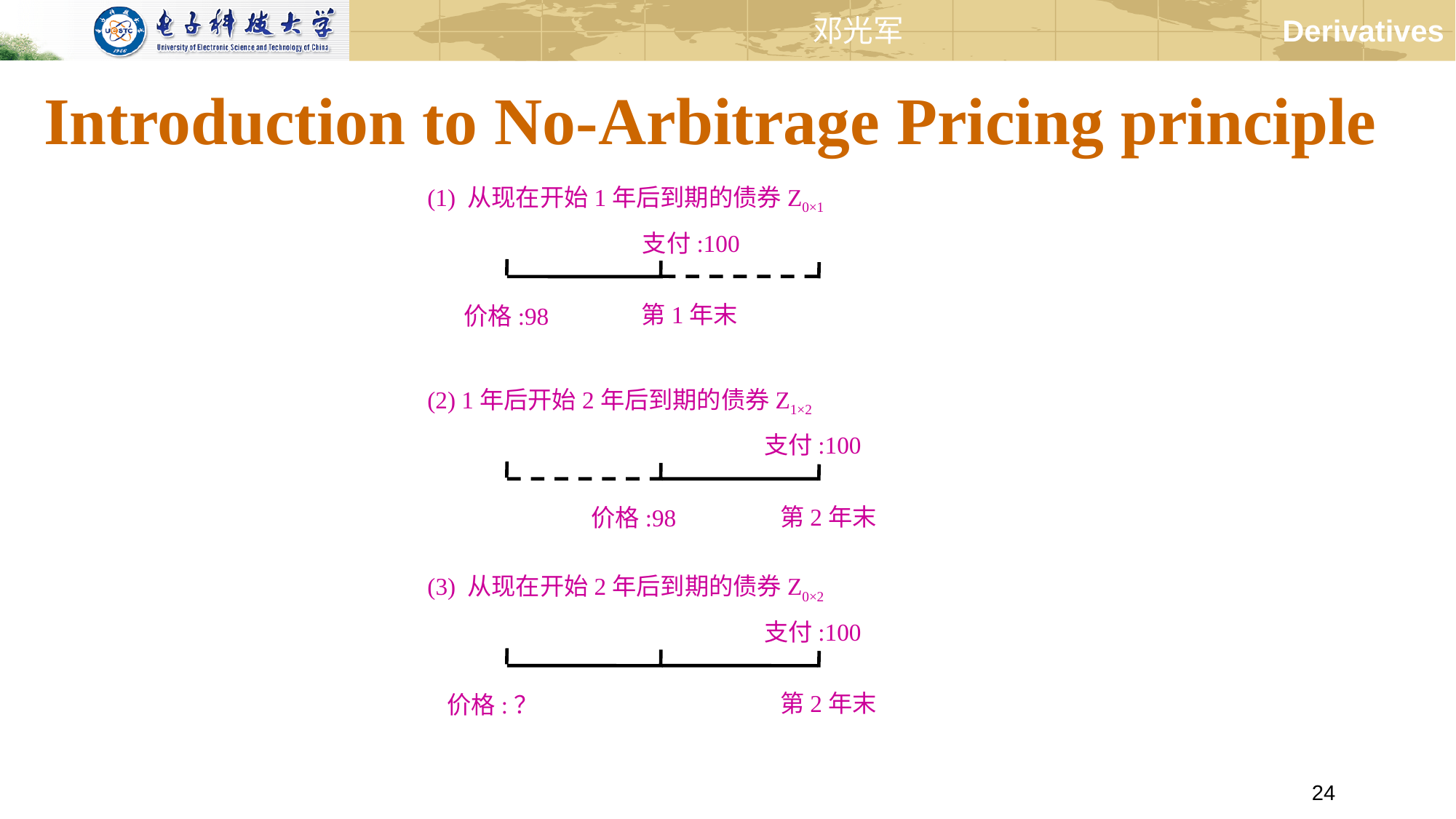

Introduction to No-Arbitrage Pricing principle
(1) 从现在开始1年后到期的债券Z0×1
支付:100

第1年末
价格:98
(2) 1年后开始2年后到期的债券Z1×2
支付:100

第2年末
价格:98
(3) 从现在开始2年后到期的债券Z0×2
支付:100

第2年末
价格:？